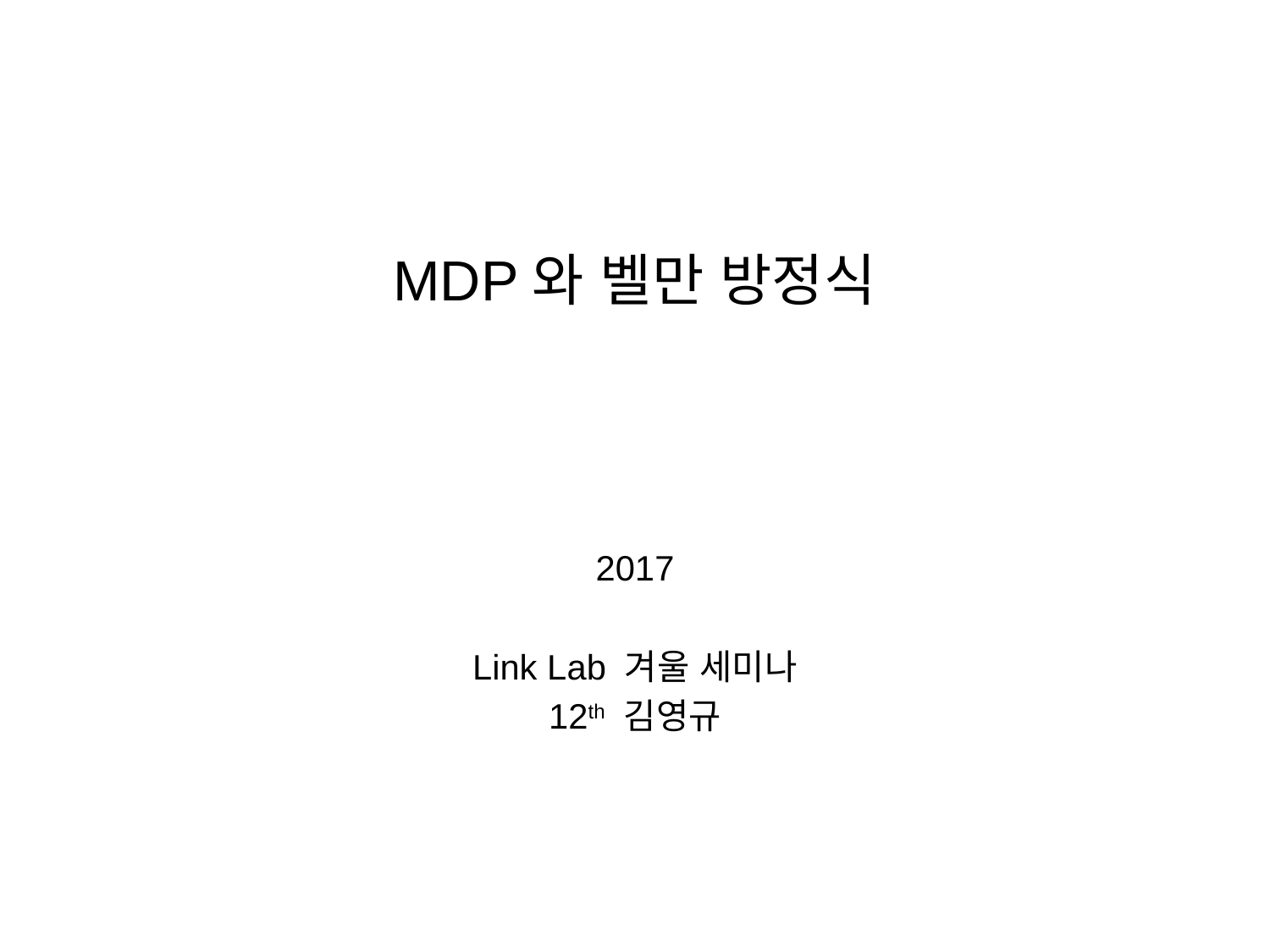

# MDP와 벨만 방정식
2017

Link Lab 겨울 세미나
12th 김영규